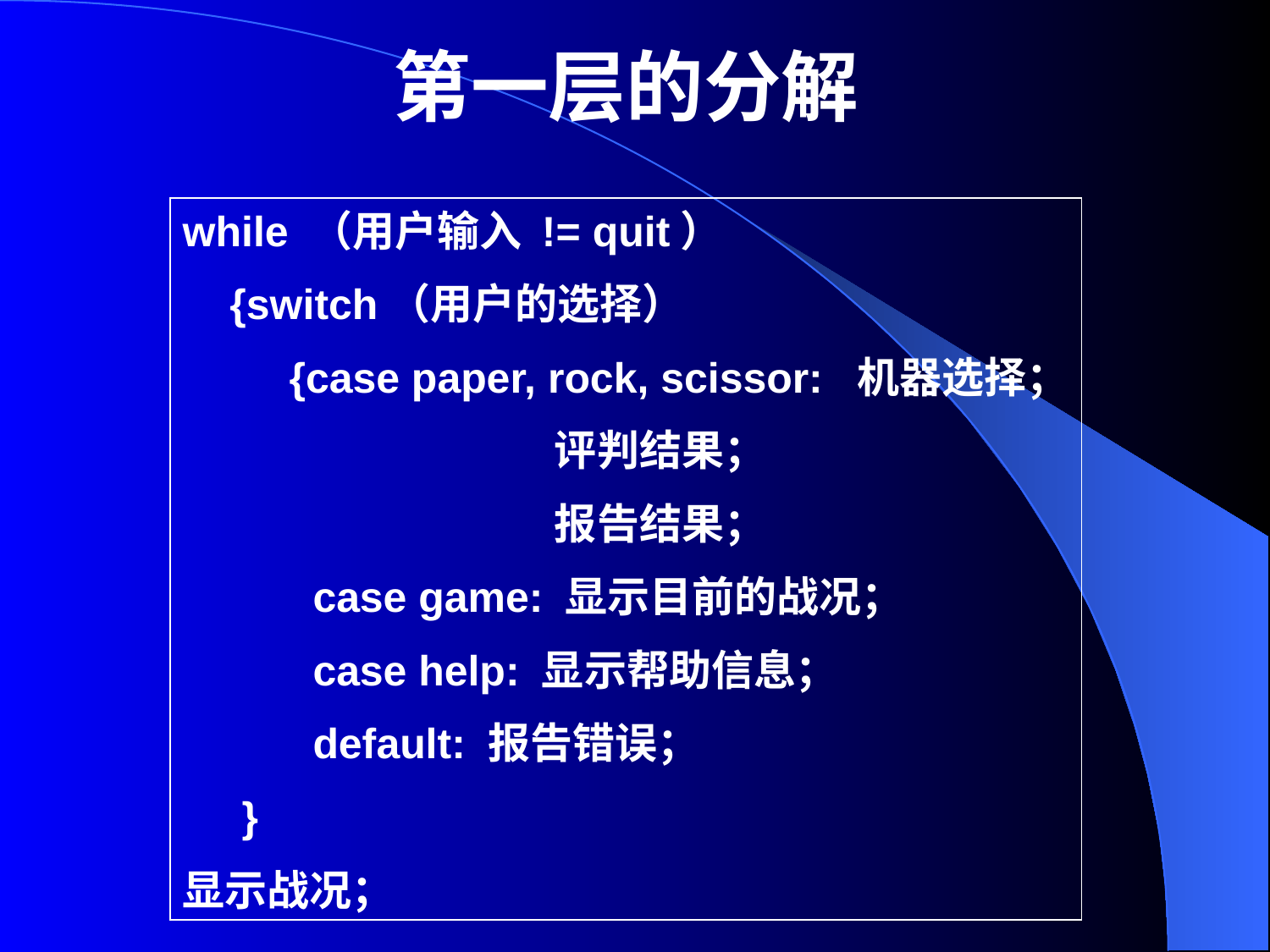

# 第一层的分解
while （用户输入 != quit）
    {switch（用户的选择）
         {case paper, rock, scissor:  机器选择；
                                      评判结果；
                                      报告结果；
           case game: 显示目前的战况；
           case help: 显示帮助信息；
           default: 报告错误；
     }
显示战况；